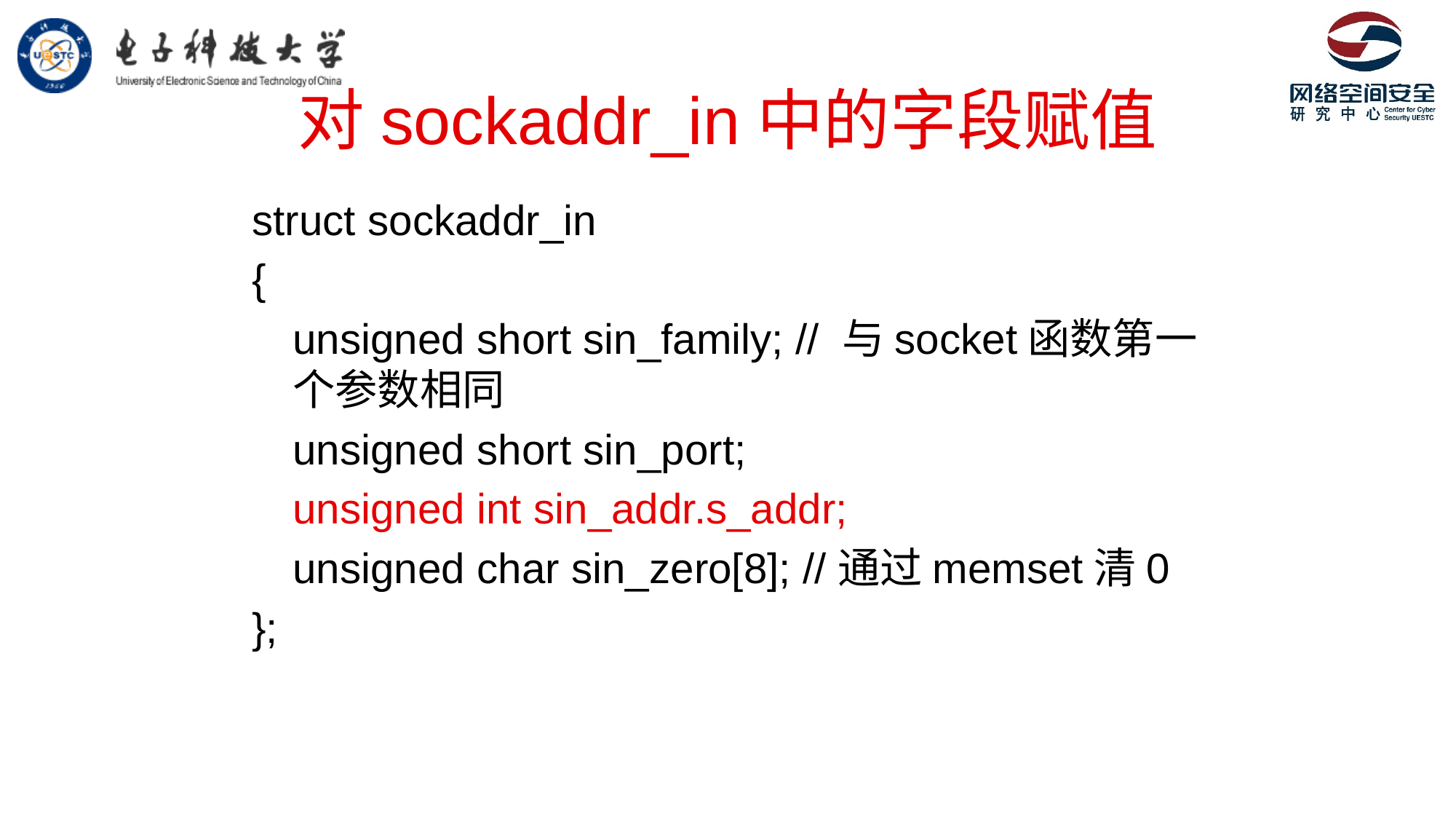

# 对sockaddr_in中的字段赋值
struct sockaddr_in
{
	unsigned short sin_family; // 与socket函数第一个参数相同
	unsigned short sin_port;
	unsigned int sin_addr.s_addr;
	unsigned char sin_zero[8]; //通过memset清0
};